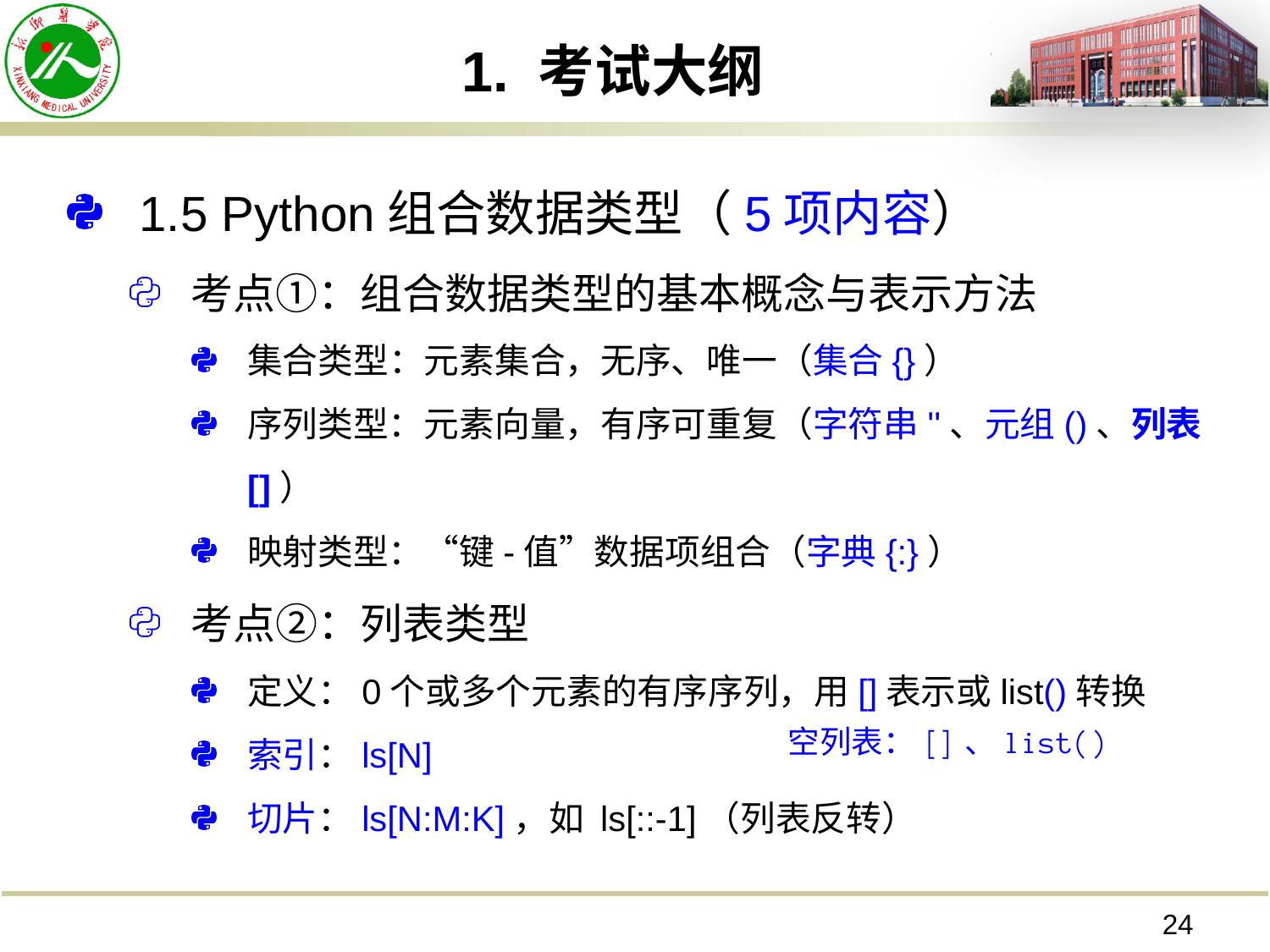

# 1. 考试大纲
1.5 Python组合数据类型（5项内容）
考点①：组合数据类型的基本概念与表示方法
集合类型：元素集合，无序、唯一（集合{}）
序列类型：元素向量，有序可重复（字符串''、元组()、列表[]）
映射类型：“键-值”数据项组合（字典{:}）
考点②：列表类型
定义：0个或多个元素的有序序列，用[]表示或list()转换
索引：ls[N]
切片：ls[N:M:K]，如 ls[::-1]（列表反转）
空列表：[]、list()
24